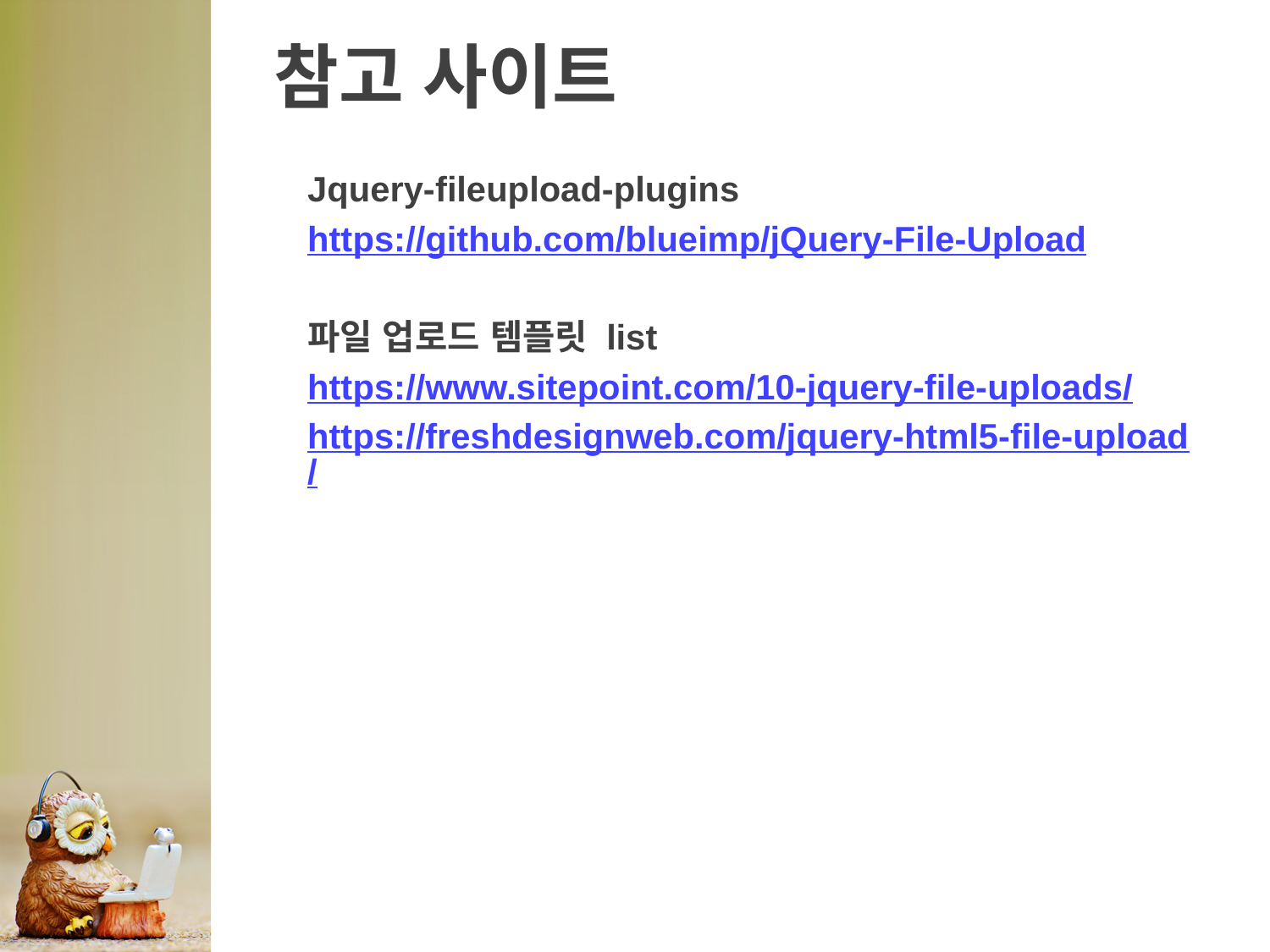

# 참고 사이트
Jquery-fileupload-plugins
https://github.com/blueimp/jQuery-File-Upload

파일 업로드 템플릿 list
https://www.sitepoint.com/10-jquery-file-uploads/
https://freshdesignweb.com/jquery-html5-file-upload/